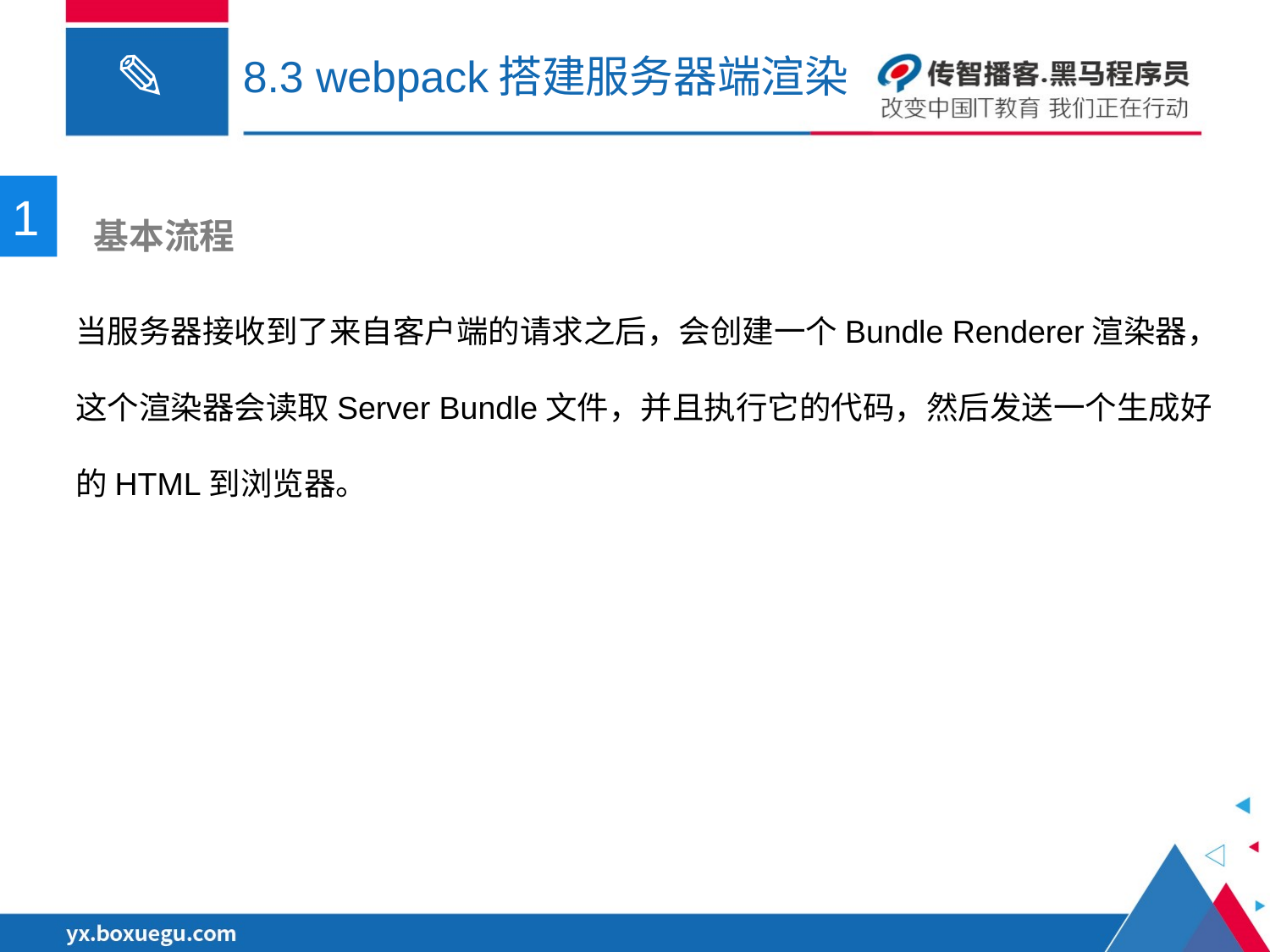

# 8.3 webpack搭建服务器端渲染

1
  基本流程
当服务器接收到了来自客户端的请求之后，会创建一个Bundle Renderer渲染器，这个渲染器会读取Server Bundle文件，并且执行它的代码，然后发送一个生成好的HTML到浏览器。